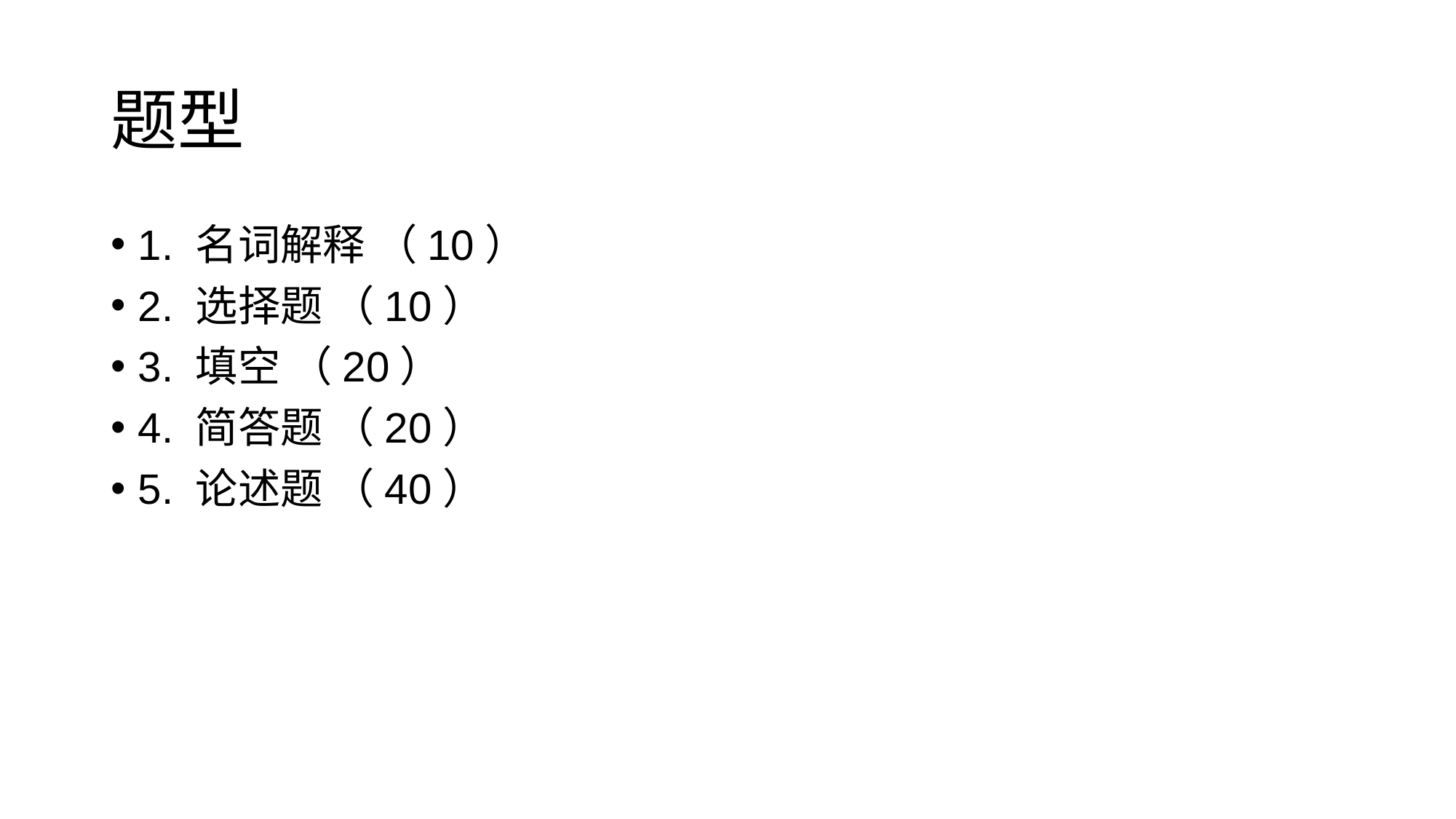

# 题型
1. 名词解释 （10）
2. 选择题 （10）
3. 填空 （20）
4. 简答题 （20）
5. 论述题 （40）